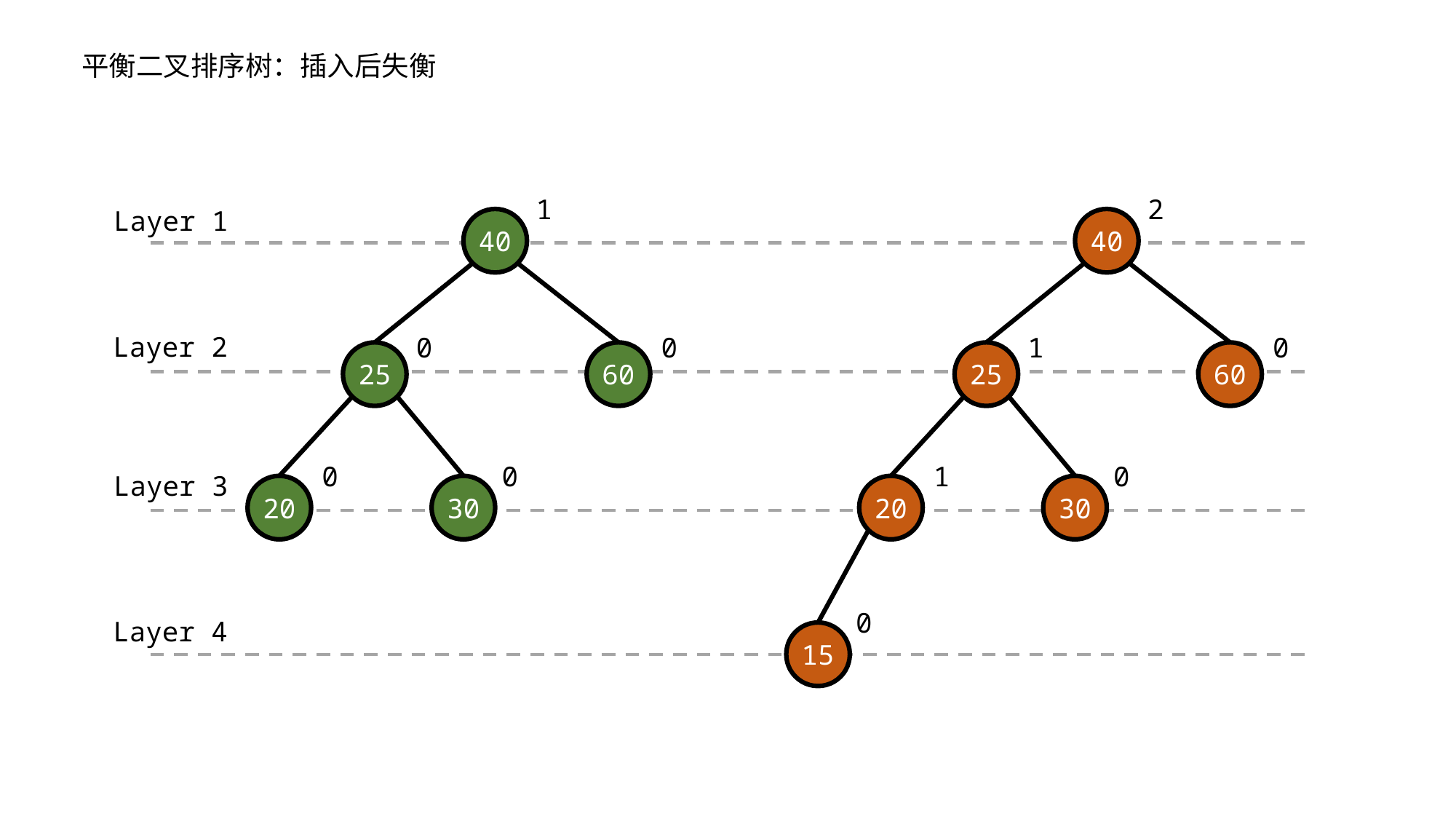

平衡二叉排序树：插入后失衡
1
2
Layer 1
40
40
Layer 2
0
0
1
0
25
60
25
60
0
0
1
0
Layer 3
20
30
20
30
0
Layer 4
15